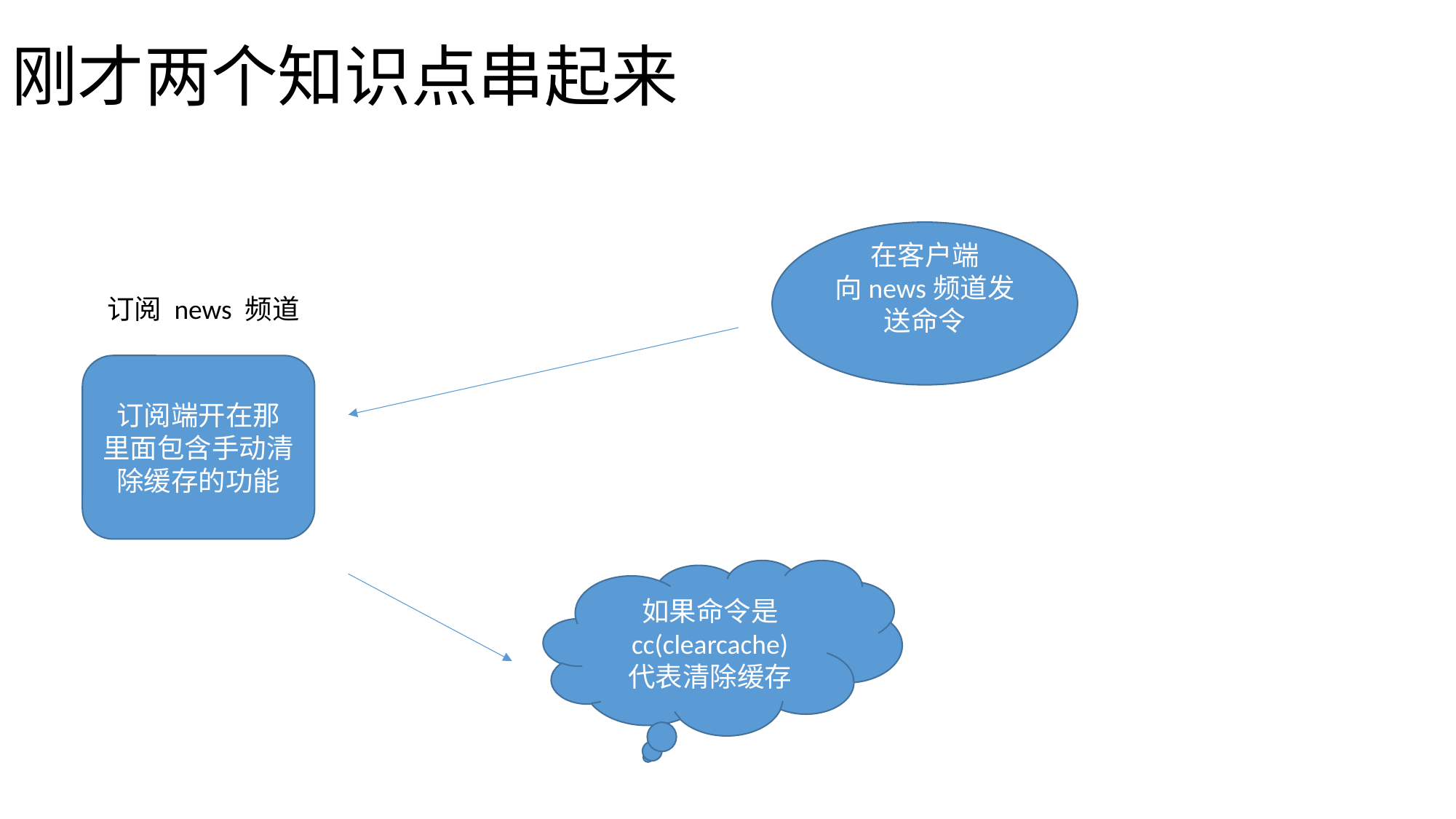

# 刚才两个知识点串起来
在客户端
向news频道发送命令

订阅 news 频道
订阅端开在那
里面包含手动清除缓存的功能
如果命令是
cc(clearcache)
代表清除缓存